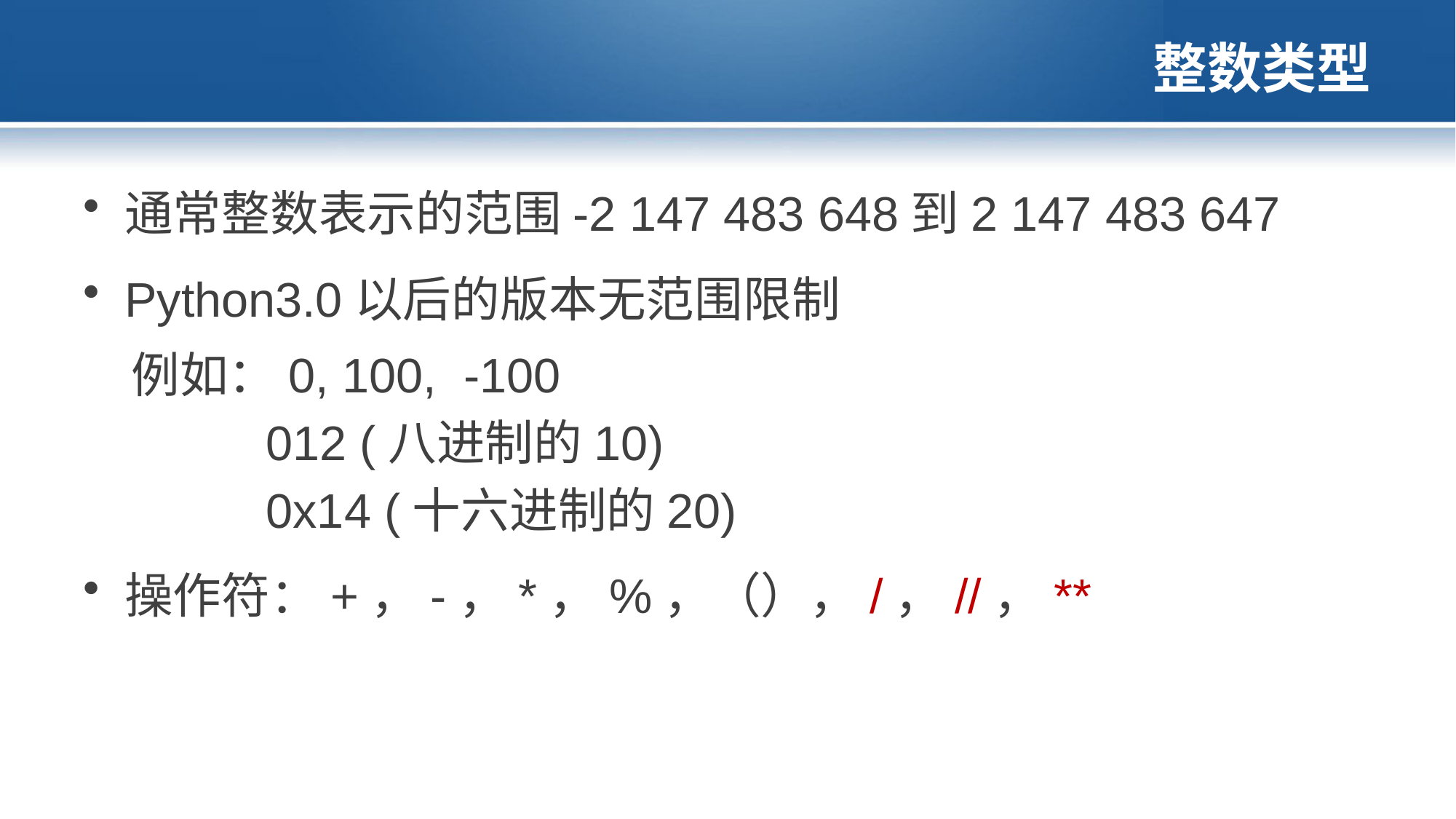

# 整数类型
通常整数表示的范围-2 147 483 648到2 147 483 647
Python3.0以后的版本无范围限制
例如：0, 100,  -100
          012 (八进制的10)
          0x14 (十六进制的20)
操作符：+，-，*，%，（），/，//，**